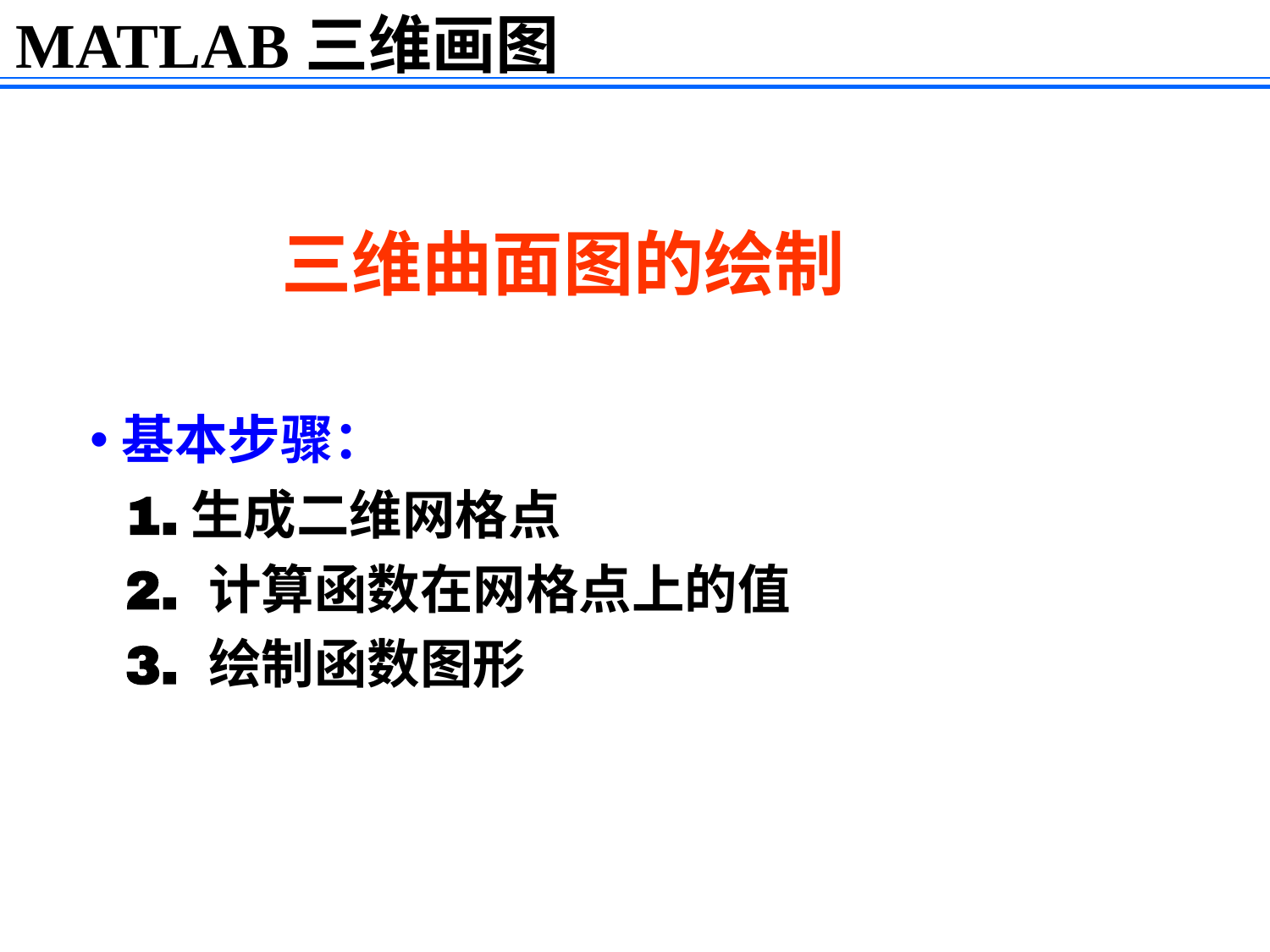

MATLAB三维画图

  三维曲面图的绘制
基本步骤：
  1.生成二维网格点
  2. 计算函数在网格点上的值
  3. 绘制函数图形